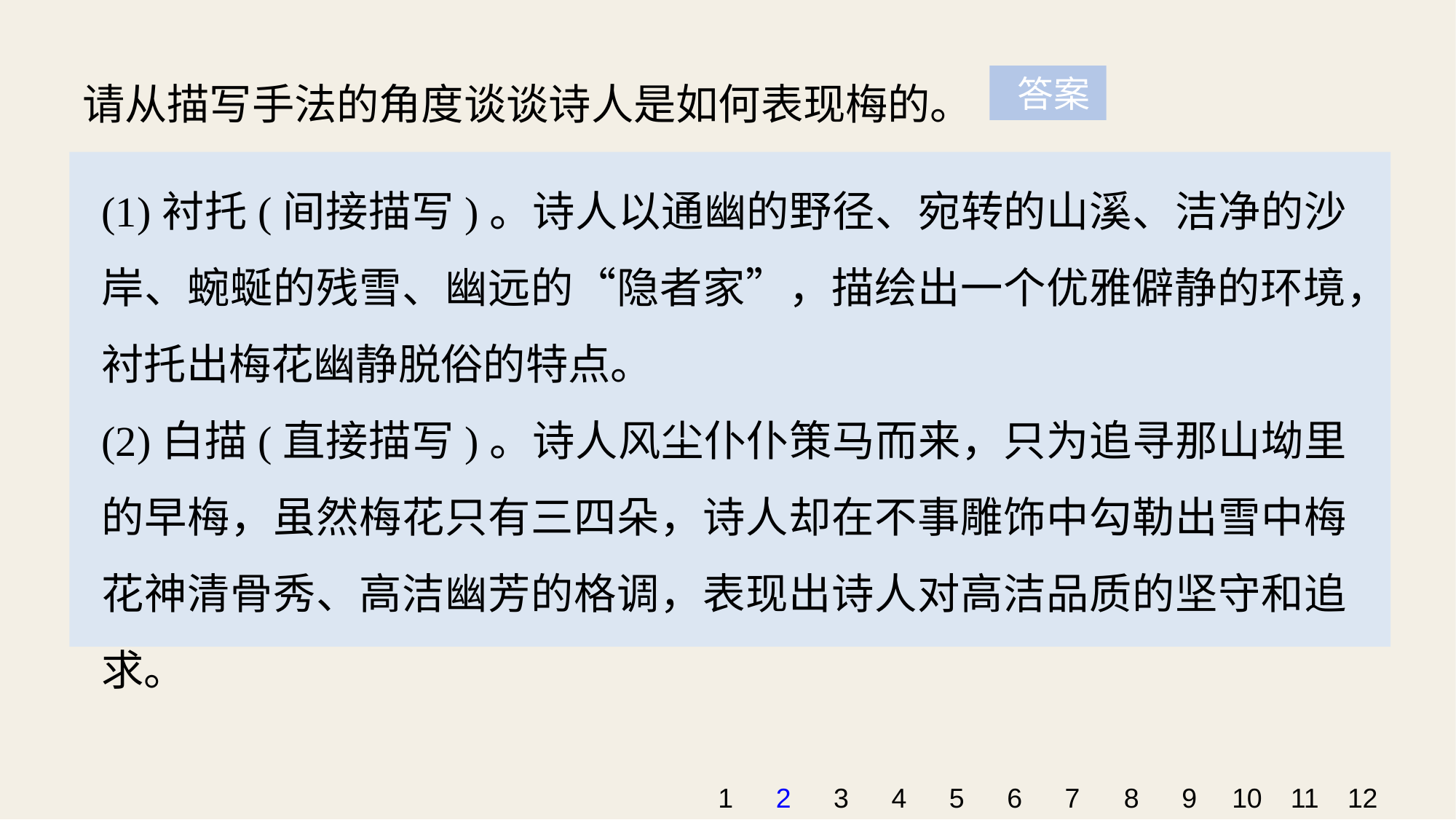

请从描写手法的角度谈谈诗人是如何表现梅的。
 答案
(1)衬托(间接描写)。诗人以通幽的野径、宛转的山溪、洁净的沙岸、蜿蜒的残雪、幽远的“隐者家”，描绘出一个优雅僻静的环境，衬托出梅花幽静脱俗的特点。
(2)白描(直接描写)。诗人风尘仆仆策马而来，只为追寻那山坳里的早梅，虽然梅花只有三四朵，诗人却在不事雕饰中勾勒出雪中梅花神清骨秀、高洁幽芳的格调，表现出诗人对高洁品质的坚守和追求。

1
2
3
4
5
6
7
8
9
10
11
12